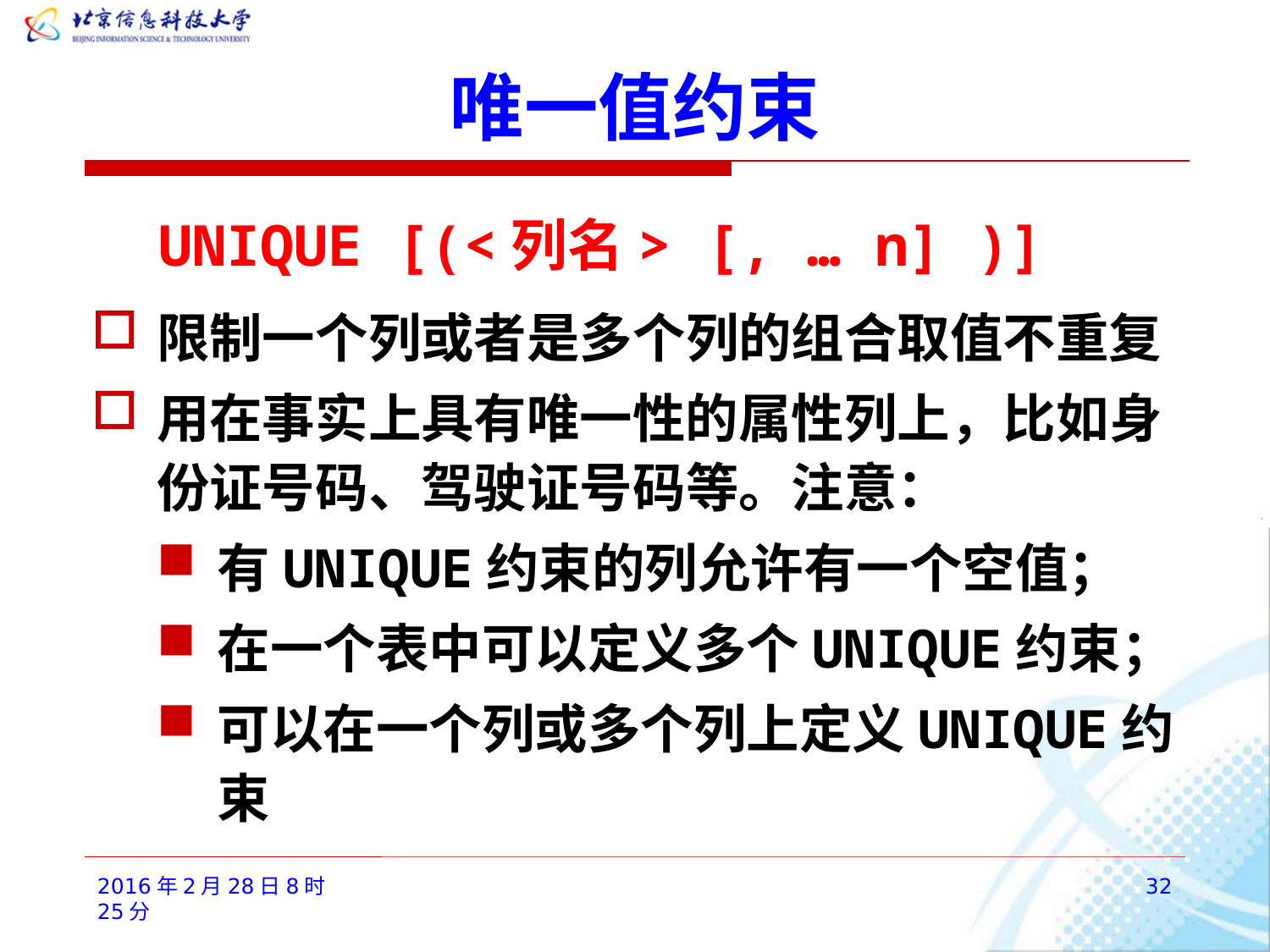

# 唯一值约束
  UNIQUE [(<列名> [, … n] )]
限制一个列或者是多个列的组合取值不重复
用在事实上具有唯一性的属性列上，比如身份证号码、驾驶证号码等。注意：
有UNIQUE约束的列允许有一个空值；
在一个表中可以定义多个UNIQUE约束；
可以在一个列或多个列上定义UNIQUE约束

2016年2月28日8时25分
32